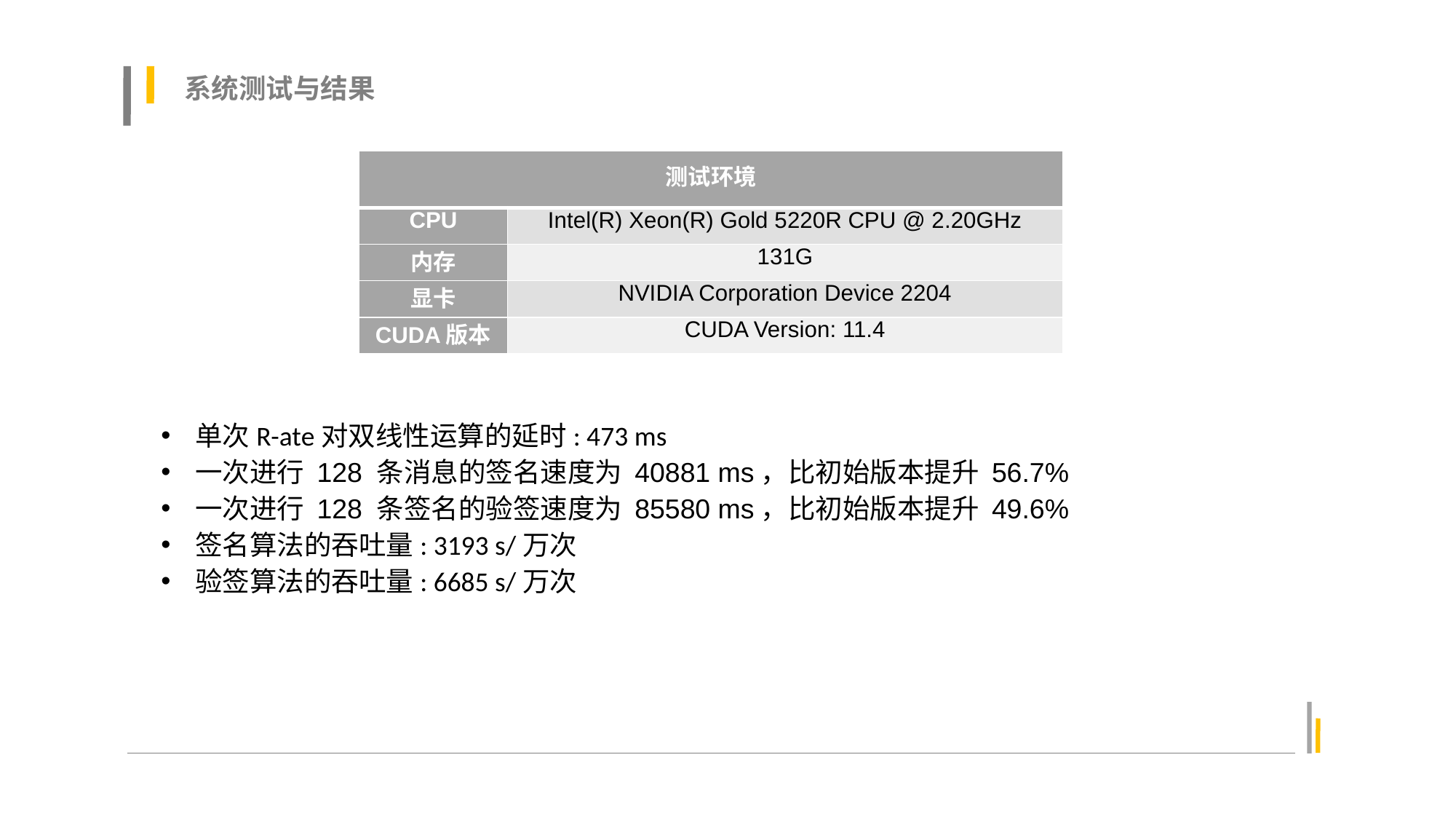

系统测试与结果
| 测试环境 |  |
| --- | --- |
| CPU | Intel(R) Xeon(R) Gold 5220R CPU @ 2.20GHz |
| 内存 | 131G |
| 显卡 | NVIDIA Corporation Device 2204 |
| CUDA版本 | CUDA Version: 11.4 |
单次R-ate对双线性运算的延时: 473 ms
一次进行 128 条消息的签名速度为 40881 ms，比初始版本提升 56.7%
一次进行 128 条签名的验签速度为 85580 ms，比初始版本提升 49.6%
签名算法的吞吐量: 3193 s/万次
验签算法的吞吐量: 6685 s/万次